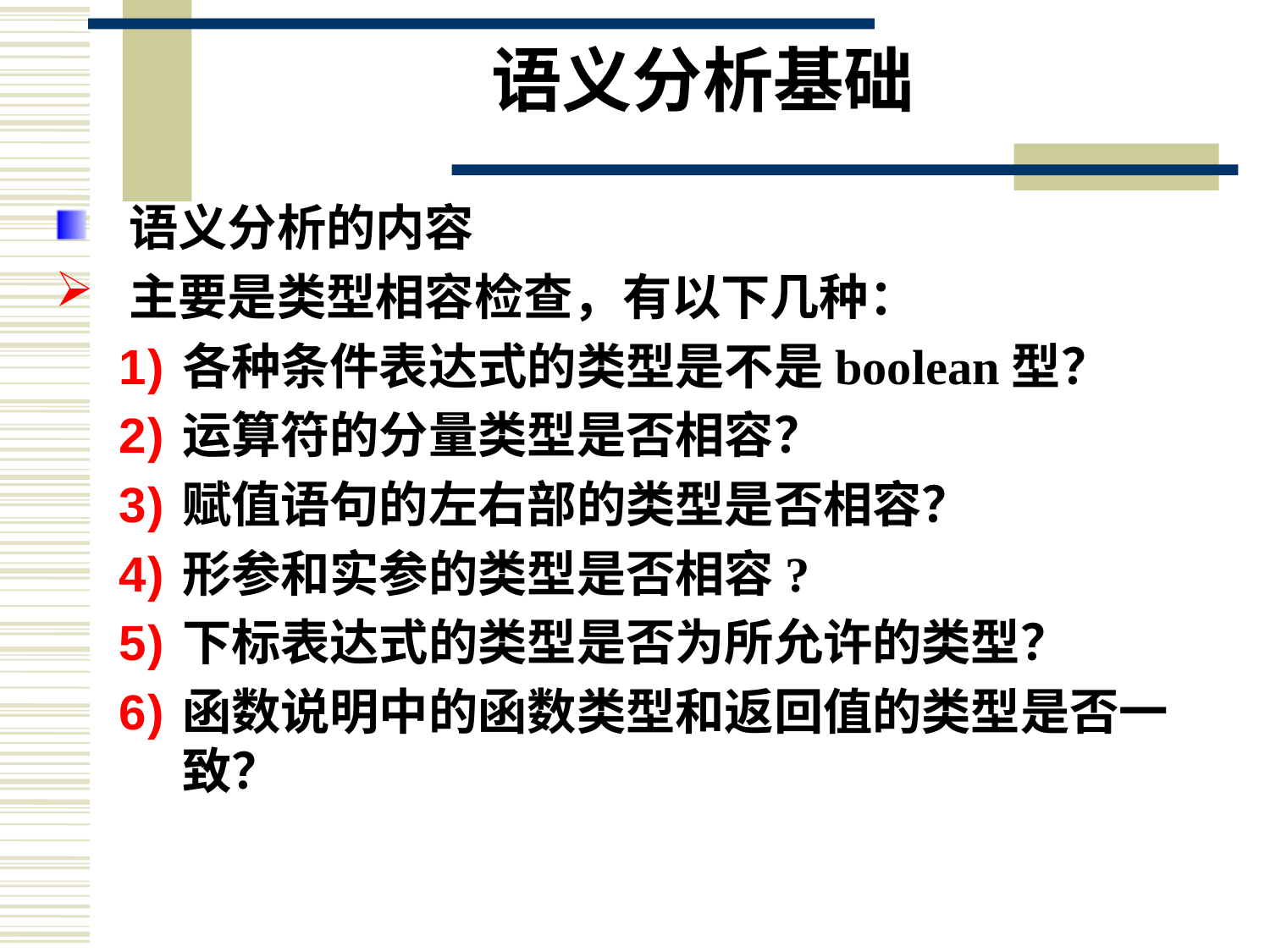

# 语义分析基础
语义分析的内容
主要是类型相容检查，有以下几种：
各种条件表达式的类型是不是boolean型？
运算符的分量类型是否相容？
赋值语句的左右部的类型是否相容？
形参和实参的类型是否相容?
下标表达式的类型是否为所允许的类型？
函数说明中的函数类型和返回值的类型是否一致？